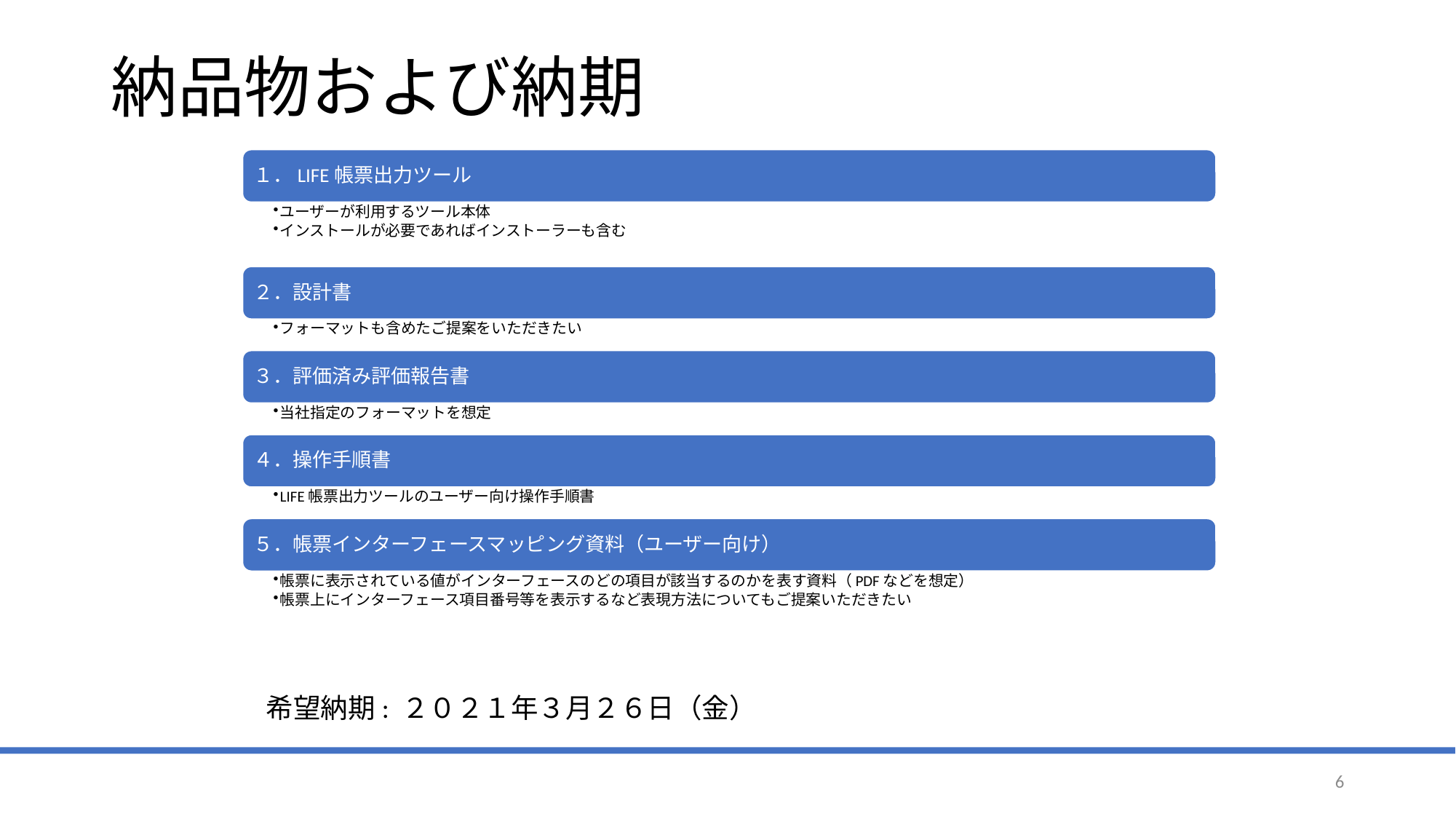

# 納品物および納期
１．LIFE帳票出力ツール
ユーザーが利用するツール本体
インストールが必要であればインストーラーも含む
２．設計書
フォーマットも含めたご提案をいただきたい
３．評価済み評価報告書
当社指定のフォーマットを想定
４．操作手順書
LIFE帳票出力ツールのユーザー向け操作手順書
５．帳票インターフェースマッピング資料（ユーザー向け）
帳票に表示されている値がインターフェースのどの項目が該当するのかを表す資料（PDFなどを想定）
帳票上にインターフェース項目番号等を表示するなど表現方法についてもご提案いただきたい
希望納期: ２０２１年３月２６日（金）
6